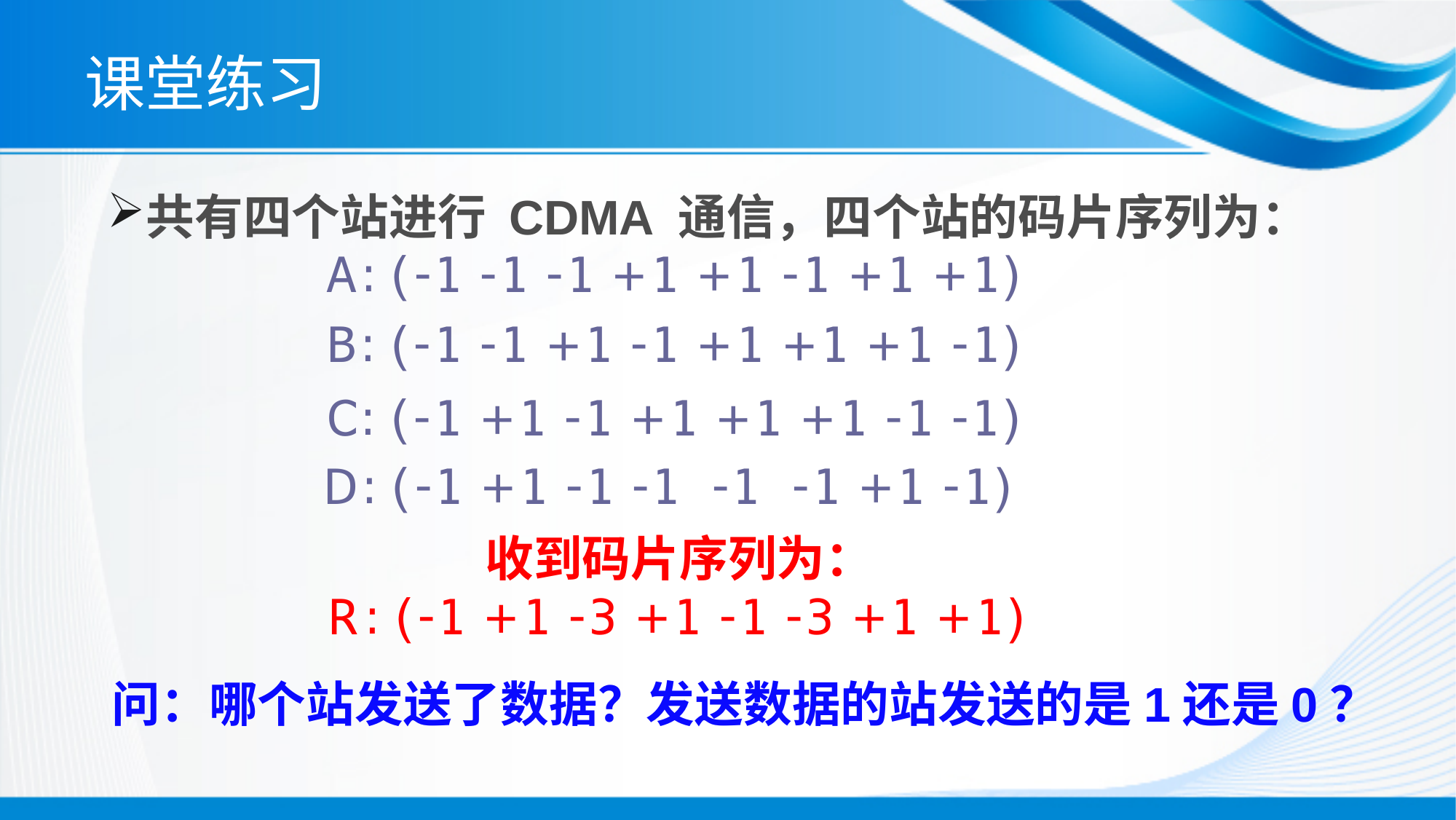

# 课堂练习

共有四个站进行 CDMA 通信，四个站的码片序列为：
A: (-1 -1 -1 +1 +1 -1 +1 +1)
B: (-1 -1 +1 -1 +1 +1 +1 -1)
C: (-1 +1 -1 +1 +1 +1 -1 -1)
 D: (-1 +1 -1 -1  -1  -1 +1 -1)

收到码片序列为：
R: (-1 +1 -3 +1 -1 -3 +1 +1)
问：哪个站发送了数据？发送数据的站发送的是1还是0？